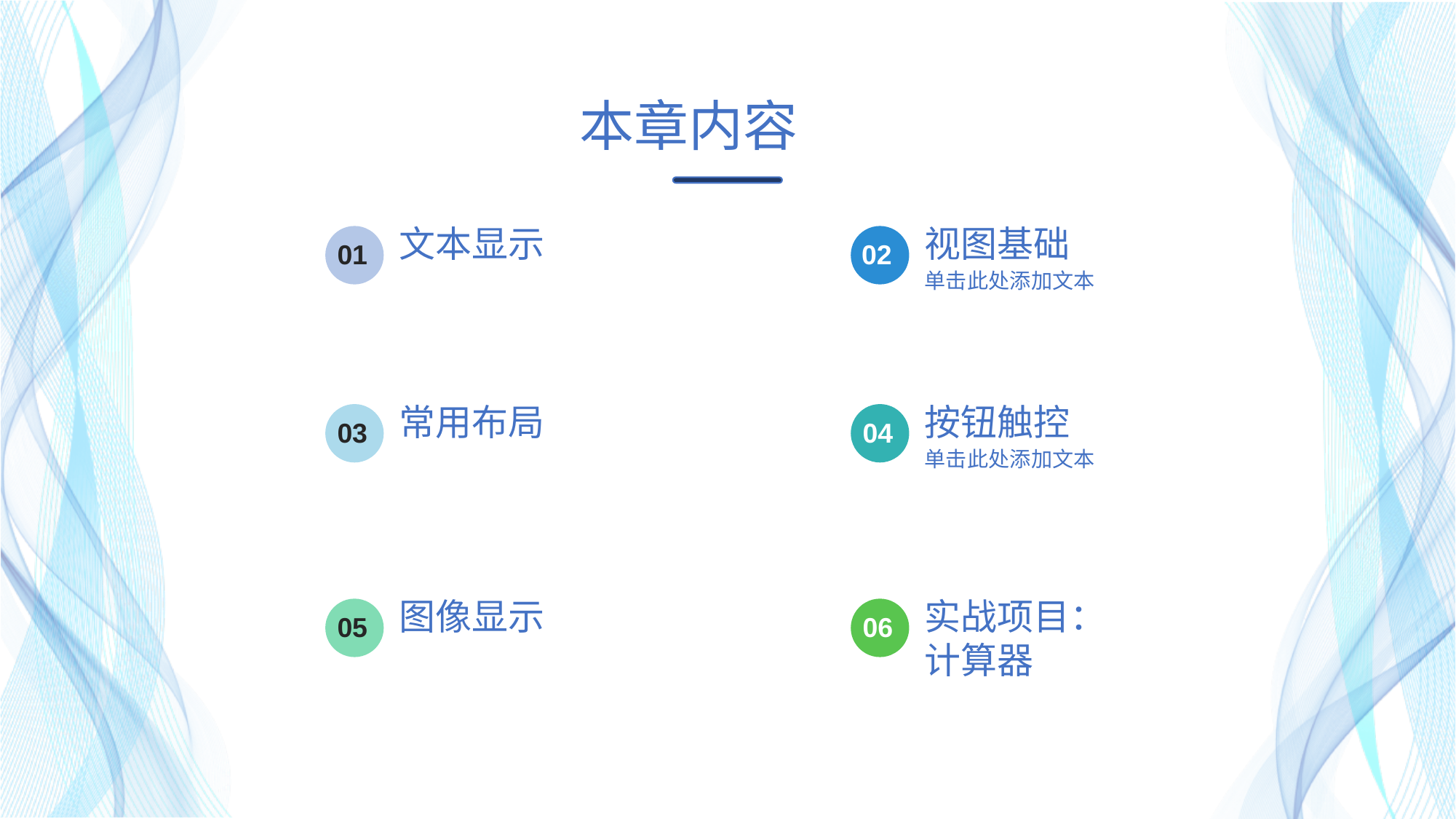

本章内容
文本显示
视图基础

01

02
单击此处添加文本
常用布局
按钮触控

03

04
单击此处添加文本
实战项目：
计算器
图像显示

05

06